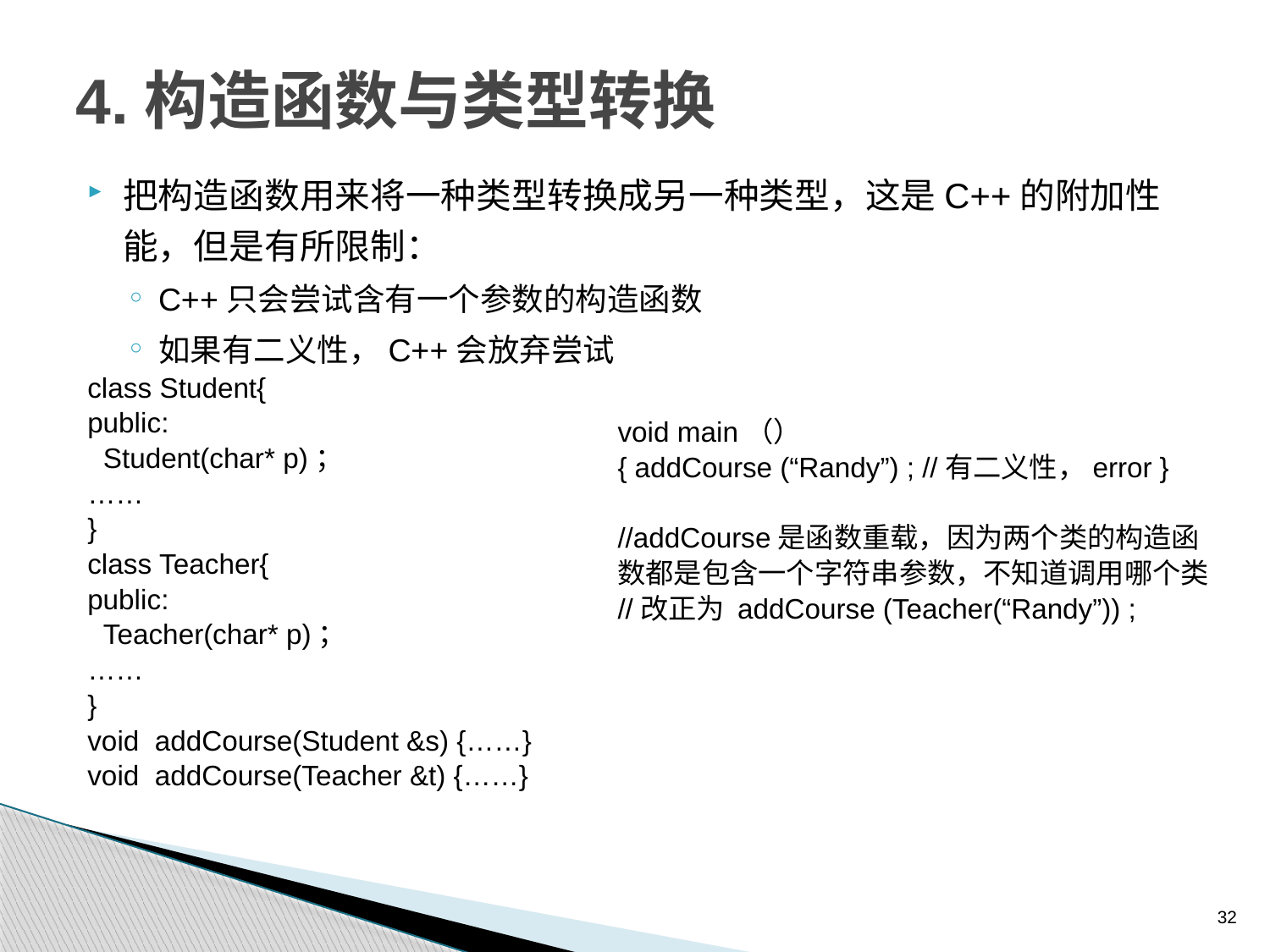

# 4.构造函数与类型转换
把构造函数用来将一种类型转换成另一种类型，这是C++的附加性能，但是有所限制：
C++只会尝试含有一个参数的构造函数
如果有二义性，C++会放弃尝试
class Student{
public:
  Student(char* p)；
……
}
class Teacher{
public:
  Teacher(char* p)；
……
}
void  addCourse(Student &s) {……}
void  addCourse(Teacher &t) {……}

void main（）
{ addCourse (“Randy”) ; //有二义性，error }

//addCourse是函数重载，因为两个类的构造函数都是包含一个字符串参数，不知道调用哪个类
//改正为 addCourse (Teacher(“Randy”)) ;
32